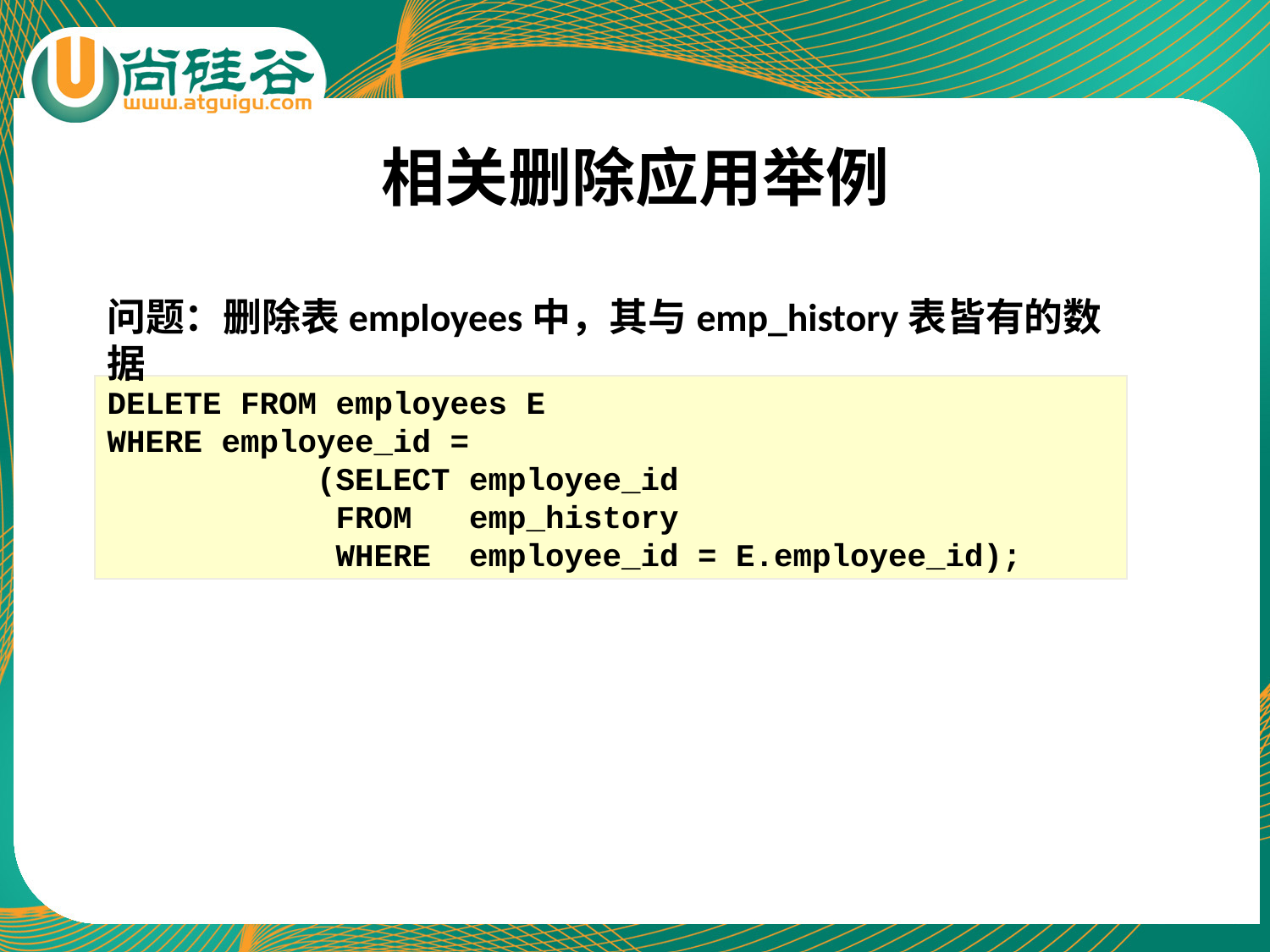

# 相关删除应用举例
问题：删除表employees中，其与emp_history表皆有的数据
DELETE FROM employees E
WHERE employee_id =
           (SELECT employee_id
            FROM   emp_history
            WHERE  employee_id = E.employee_id);